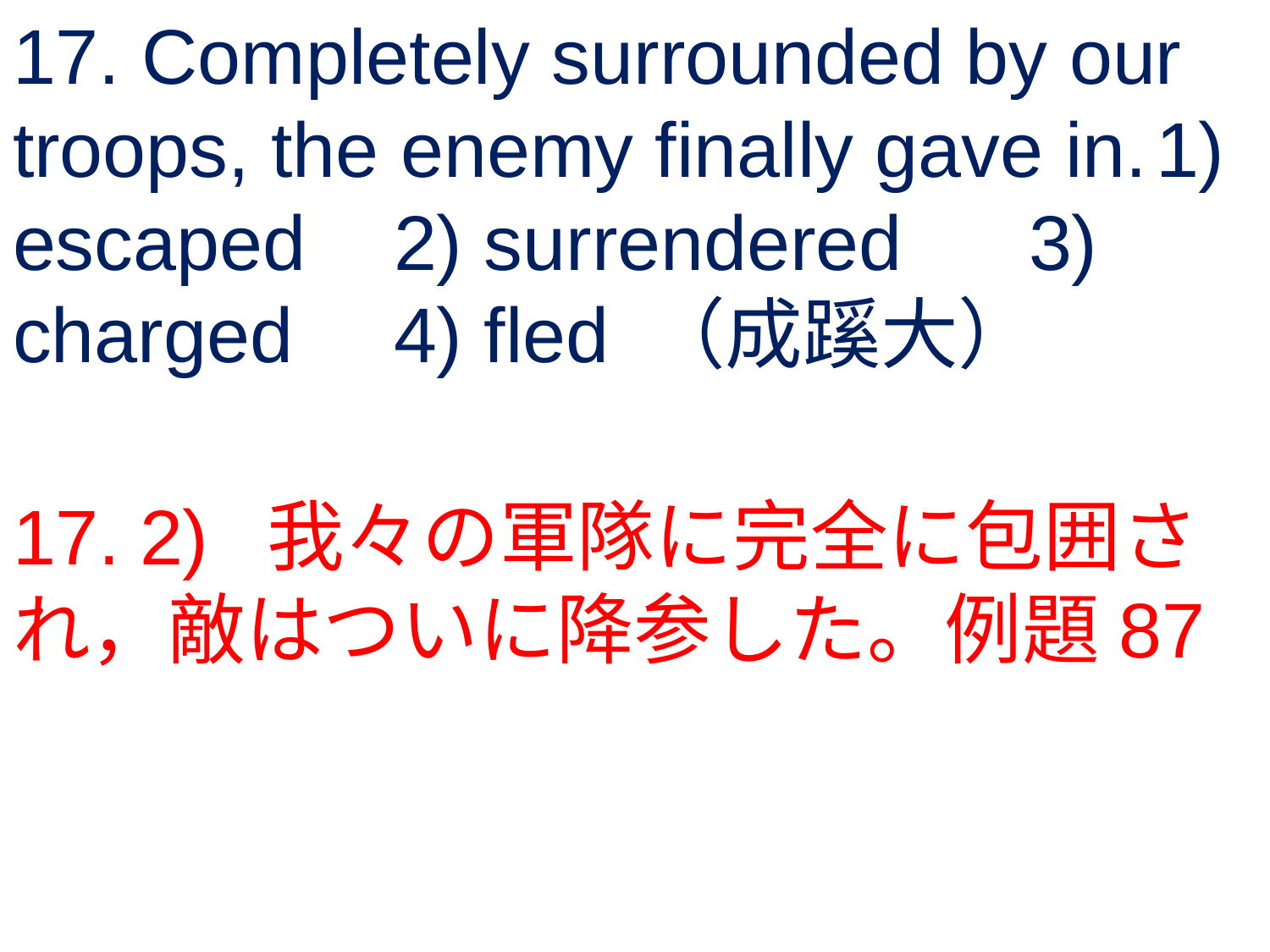

# 17. Completely surrounded by our troops, the enemy finally gave in.	1) escaped	2) surrendered	3) charged	4) fled	（成蹊大）
17.	2) 	我々の軍隊に完全に包囲され，敵はついに降参した。例題87